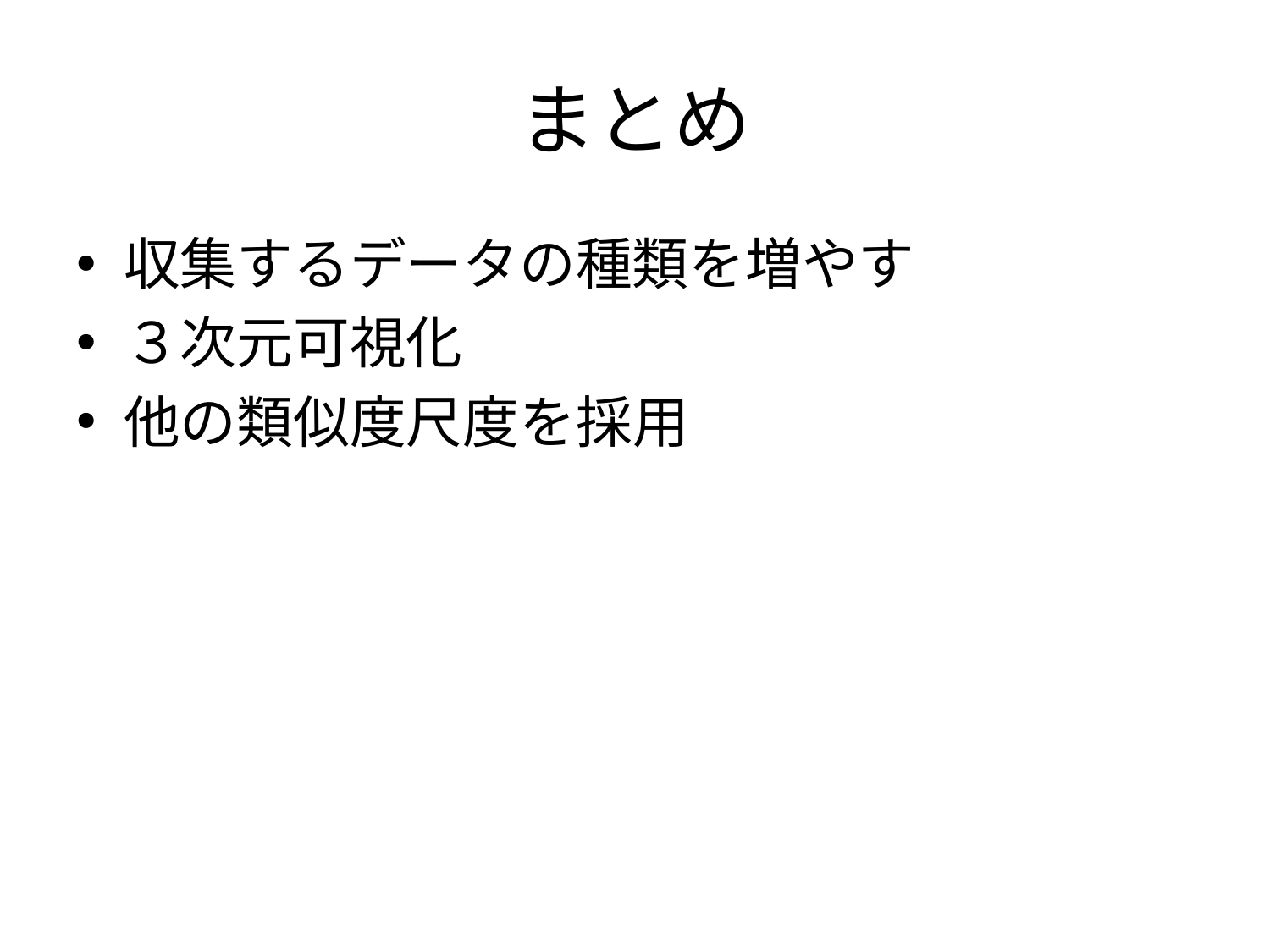

# まとめ
収集するデータの種類を増やす
３次元可視化
他の類似度尺度を採用